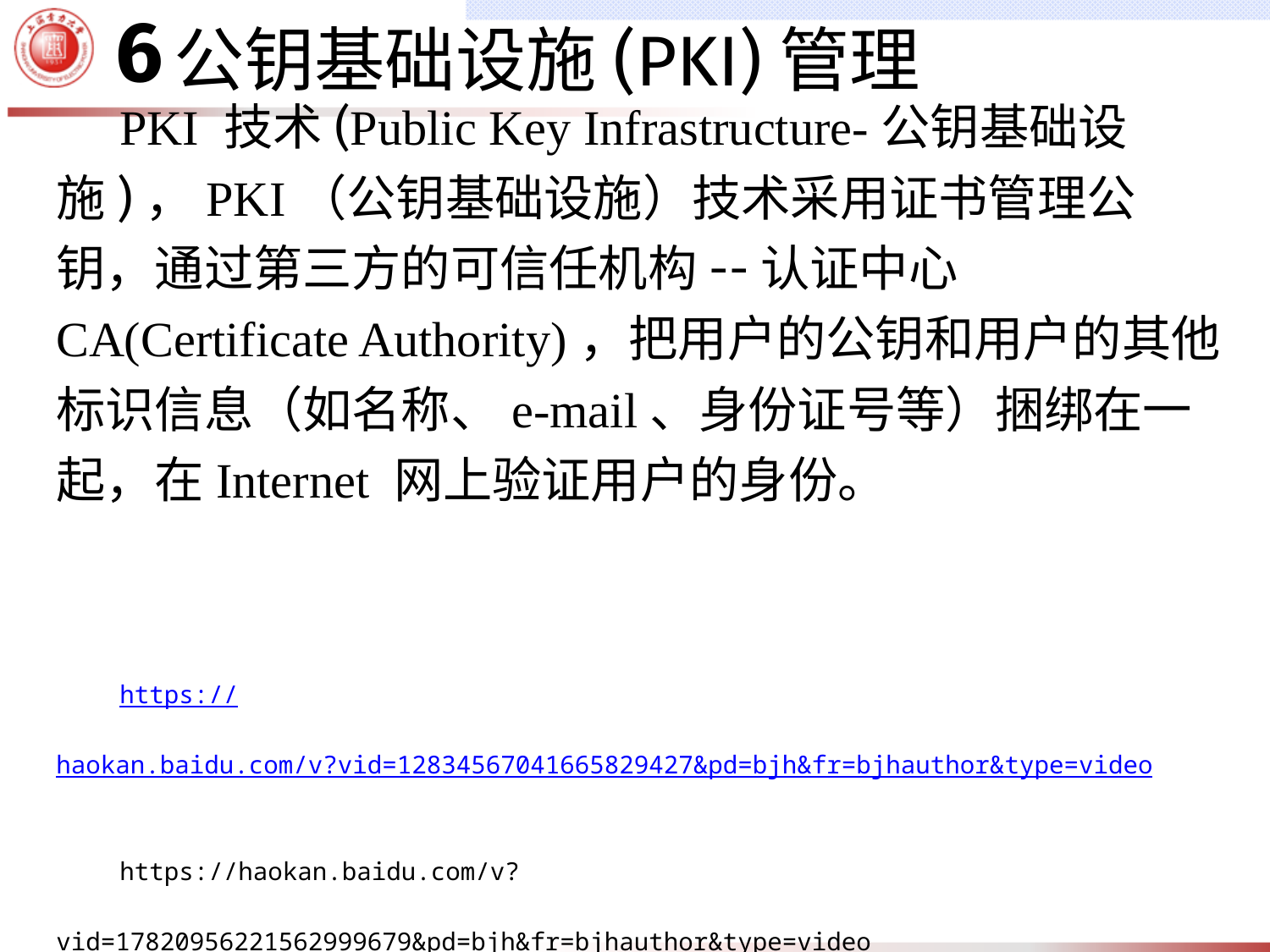

6
公钥基础设施(PKI)管理
PKI 技术(Public Key Infrastructure-公钥基础设施)，PKI（公钥基础设施）技术采用证书管理公钥，通过第三方的可信任机构--认证中心CA(Certificate Authority)，把用户的公钥和用户的其他标识信息（如名称、e-mail、身份证号等）捆绑在一起，在Internet 网上验证用户的身份。

https://haokan.baidu.com/v?vid=12834567041665829427&pd=bjh&fr=bjhauthor&type=video
https://haokan.baidu.com/v?vid=17820956221562999679&pd=bjh&fr=bjhauthor&type=video